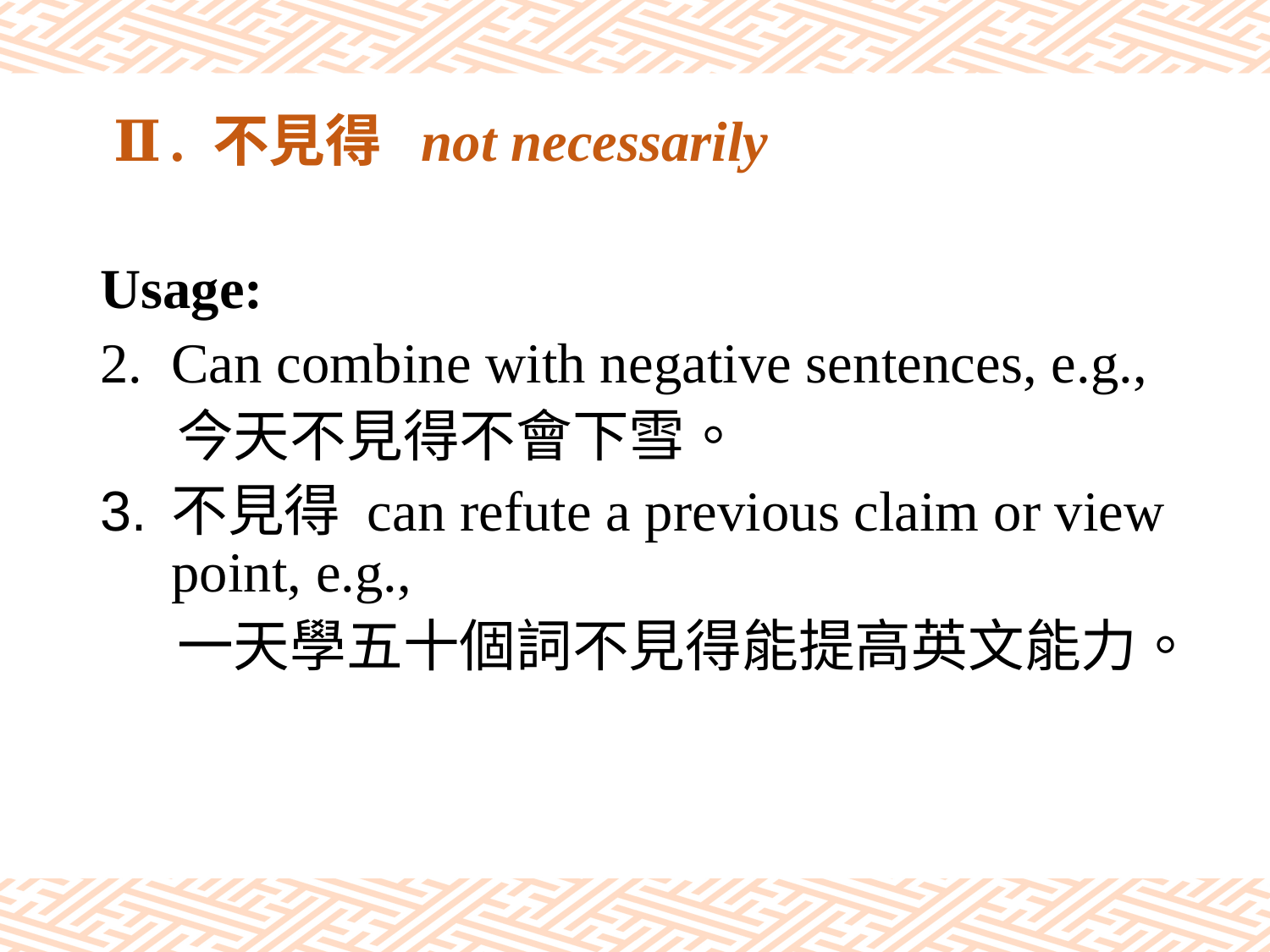

# Ⅱ. 不見得  not necessarily
Usage:
Can combine with negative sentences, e.g.,
     今天不見得不會下雪。
不見得 can refute a previous claim or view point, e.g.,
     一天學五十個詞不見得能提高英文能力。